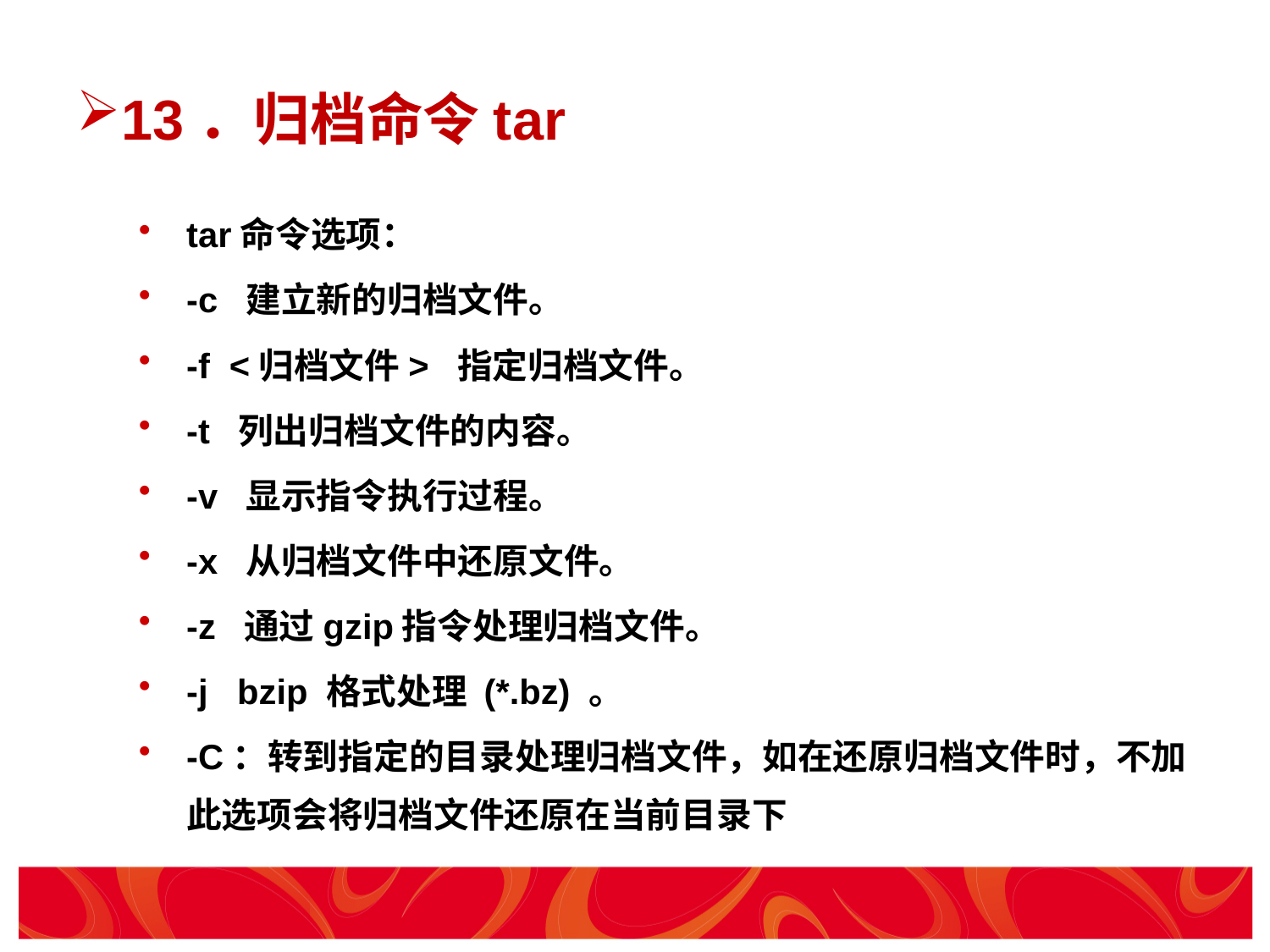

# 13．归档命令tar
tar命令选项：
-c  建立新的归档文件。
-f  <归档文件>  指定归档文件。
-t  列出归档文件的内容。
-v  显示指令执行过程。
-x  从归档文件中还原文件。
-z  通过gzip指令处理归档文件。
-j   bzip 格式处理 (*.bz) 。
-C：转到指定的目录处理归档文件，如在还原归档文件时，不加此选项会将归档文件还原在当前目录下